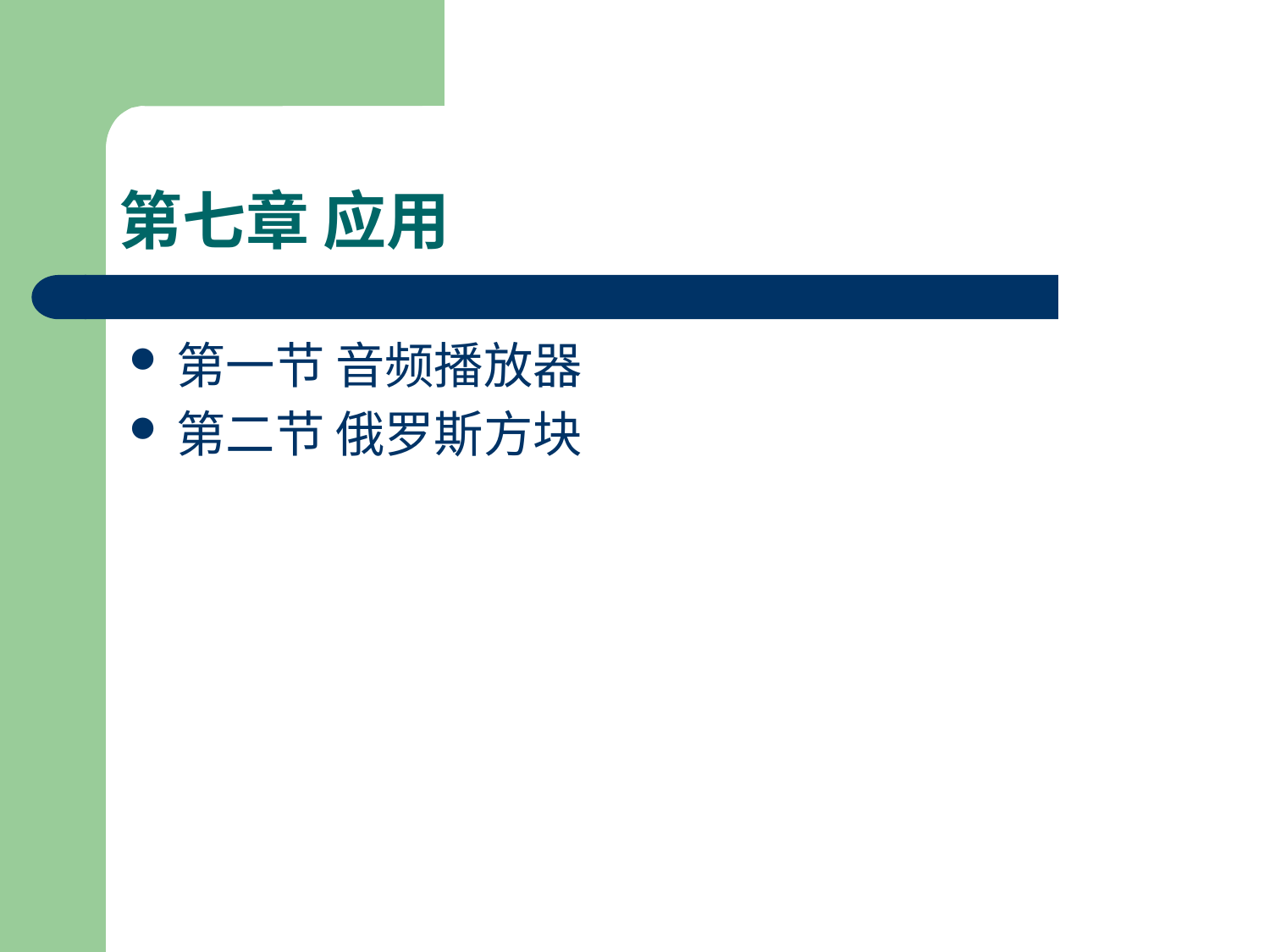

# 第七章 应用
第一节 音频播放器
第二节 俄罗斯方块